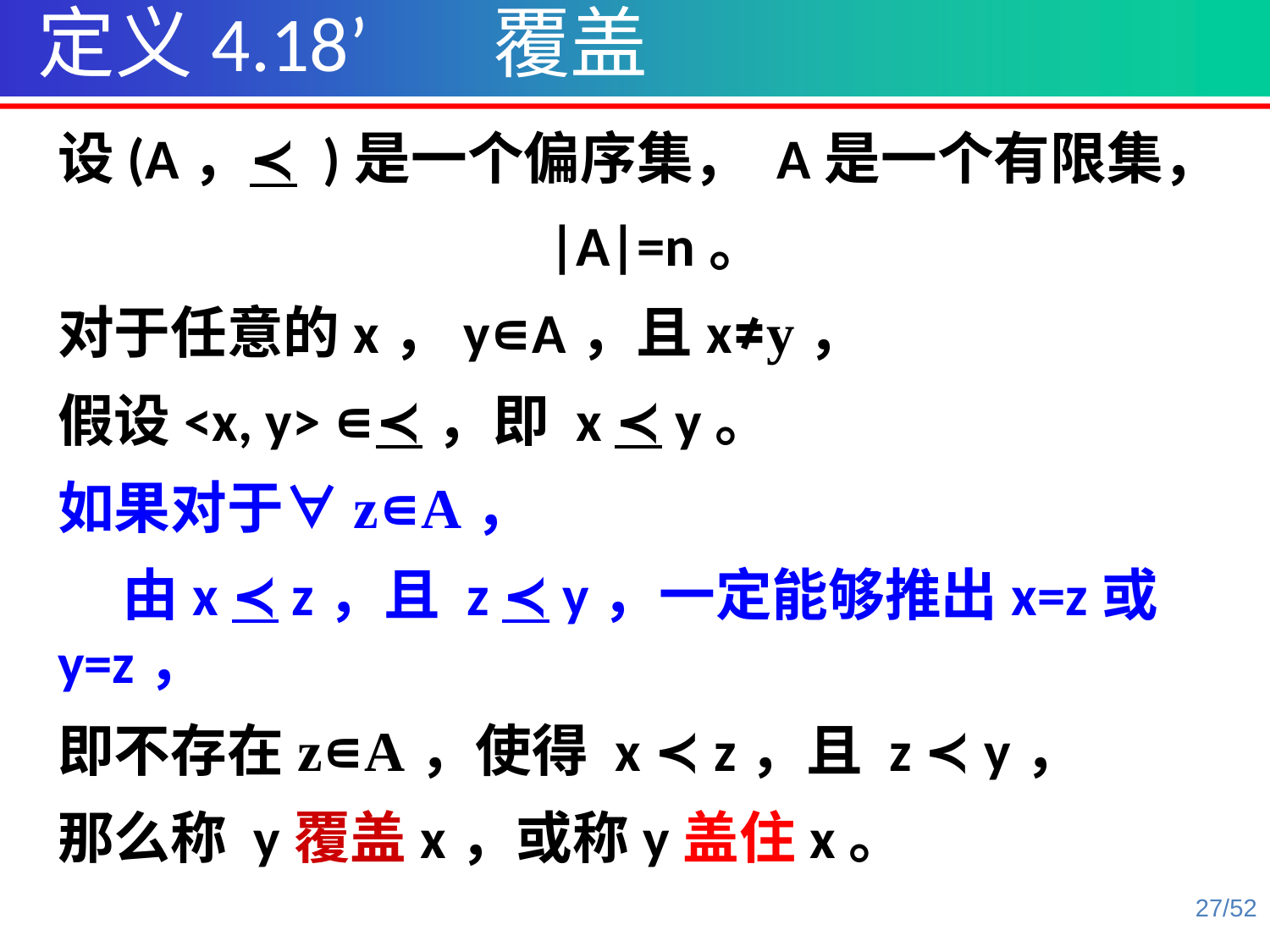

定义4.18’      覆盖
设(A，≺ )是一个偏序集， A是一个有限集，
|A|=n。
对于任意的x，y∊A，且x≠y，
假设<x, y> ∊≺，即 x ≺ y。
如果对于∀z∊A，
    由x ≺ z，且 z ≺ y，一定能够推出x=z或y=z，
即不存在z∊A，使得 x ≺ z，且 z ≺ y，
那么称 y覆盖x，或称y盖住x。
27/52